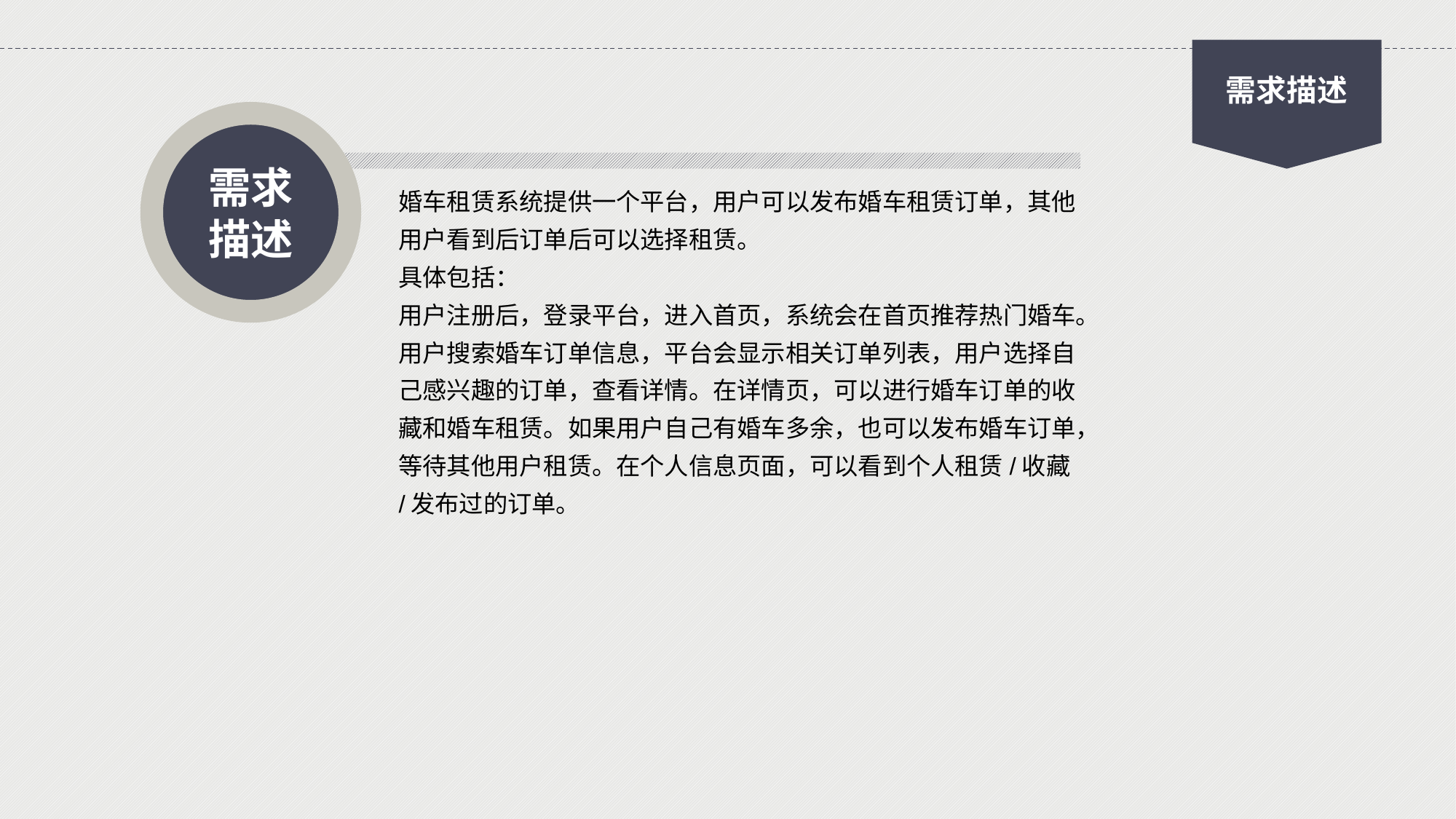

需求描述
需求描述

婚车租赁系统提供一个平台，用户可以发布婚车租赁订单，其他用户看到后订单后可以选择租赁。
具体包括：
用户注册后，登录平台，进入首页，系统会在首页推荐热门婚车。
用户搜索婚车订单信息，平台会显示相关订单列表，用户选择自己感兴趣的订单，查看详情。在详情页，可以进行婚车订单的收藏和婚车租赁。如果用户自己有婚车多余，也可以发布婚车订单，等待其他用户租赁。在个人信息页面，可以看到个人租赁/收藏/发布过的订单。